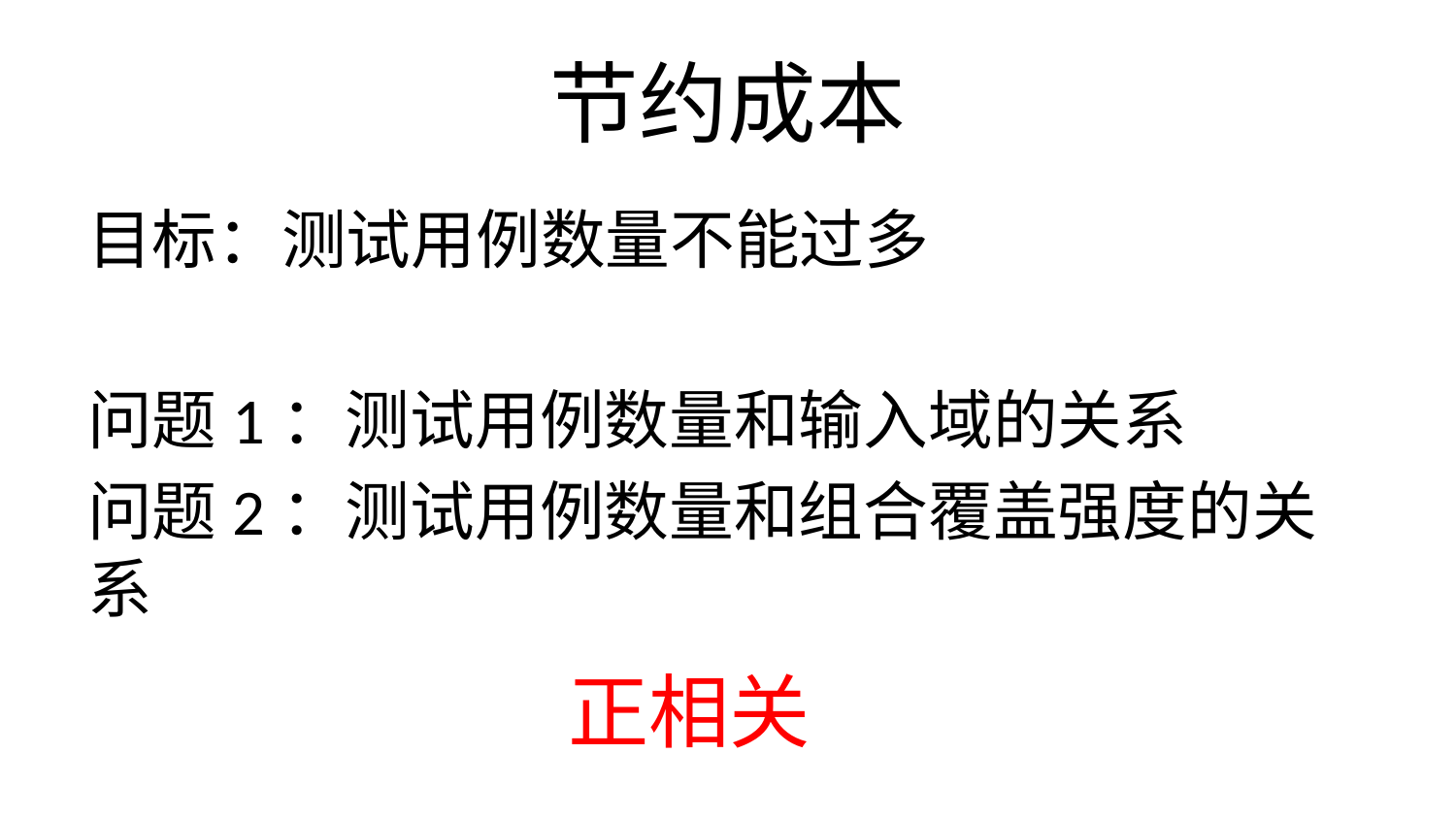

# 节约成本
目标：测试用例数量不能过多

问题1：测试用例数量和输入域的关系
问题2：测试用例数量和组合覆盖强度的关系
正相关